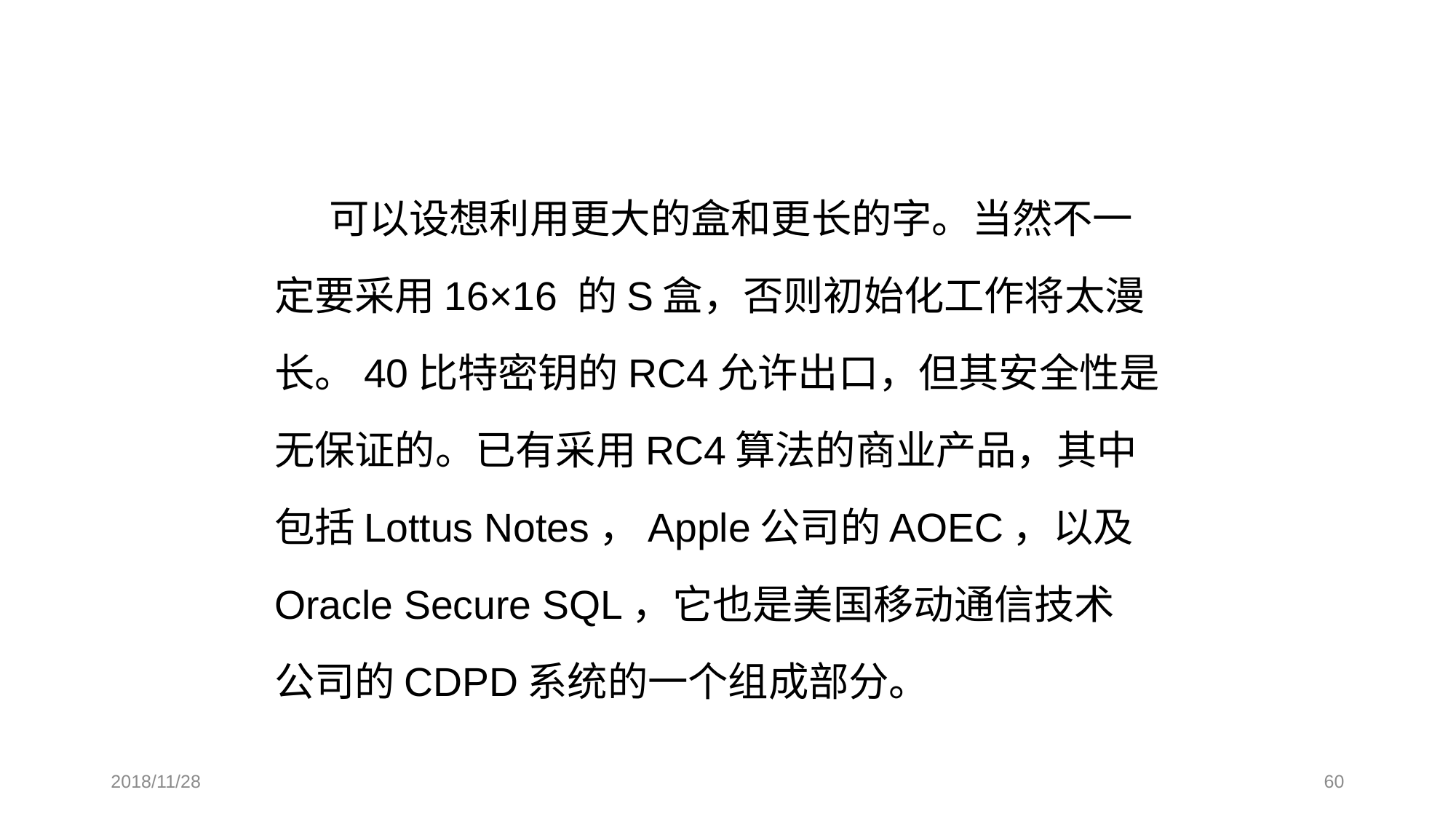

可以设想利用更大的盒和更长的字。当然不一
定要采用16×16 的S盒，否则初始化工作将太漫
长。40比特密钥的RC4允许出口，但其安全性是
无保证的。已有采用RC4算法的商业产品，其中
包括Lottus Notes，Apple公司的AOEC，以及
Oracle Secure SQL，它也是美国移动通信技术
公司的CDPD系统的一个组成部分。
2018/11/28
60